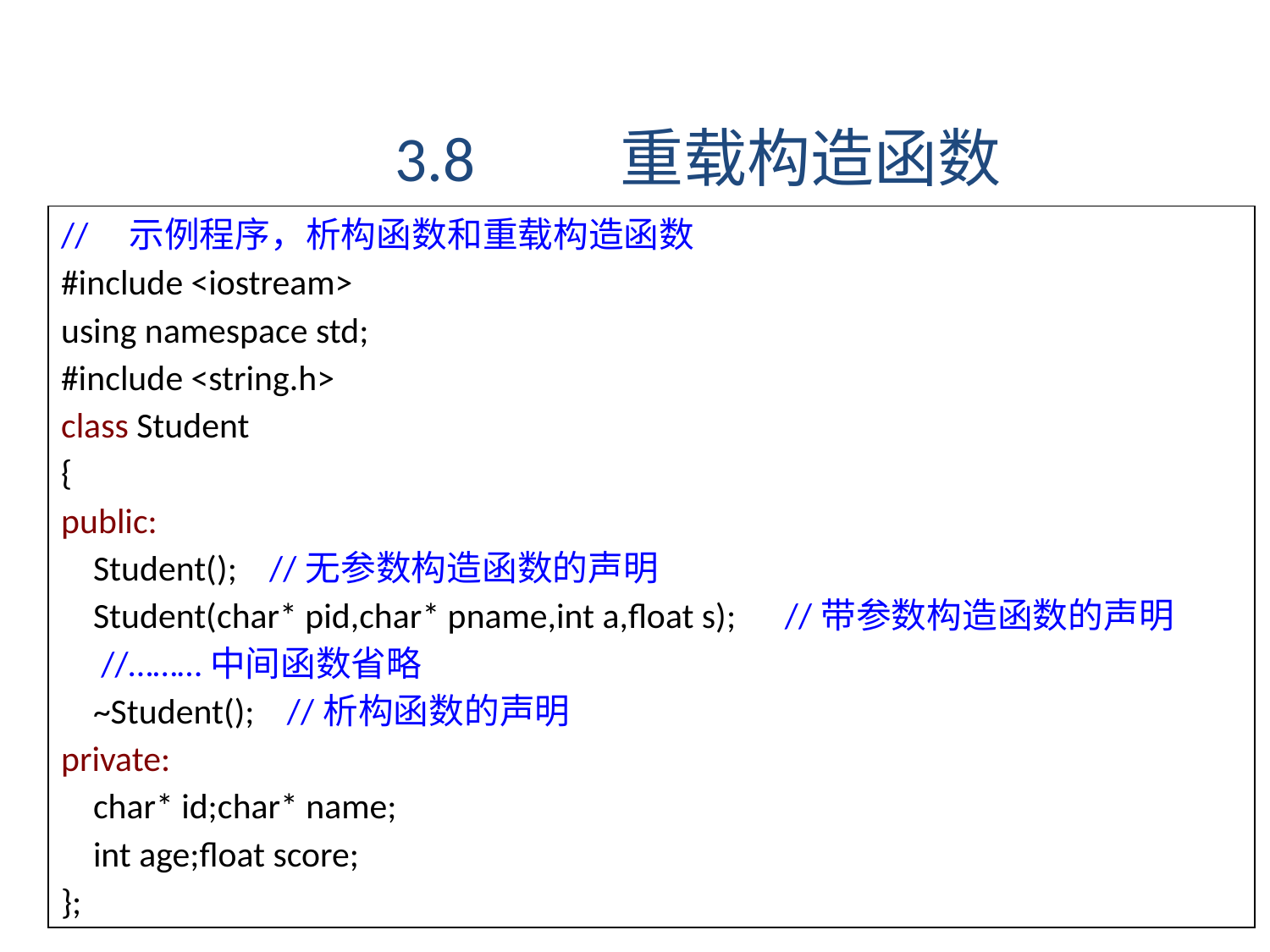

3.8         重载构造函数
//    示例程序，析构函数和重载构造函数
#include <iostream>
using namespace std;
#include <string.h>
class Student
{
public:
    Student();    //无参数构造函数的声明
    Student(char* pid,char* pname,int a,float s);      //带参数构造函数的声明
     //………中间函数省略
    ~Student();    //析构函数的声明
private:
    char* id;char* name;
    int age;float score;
};